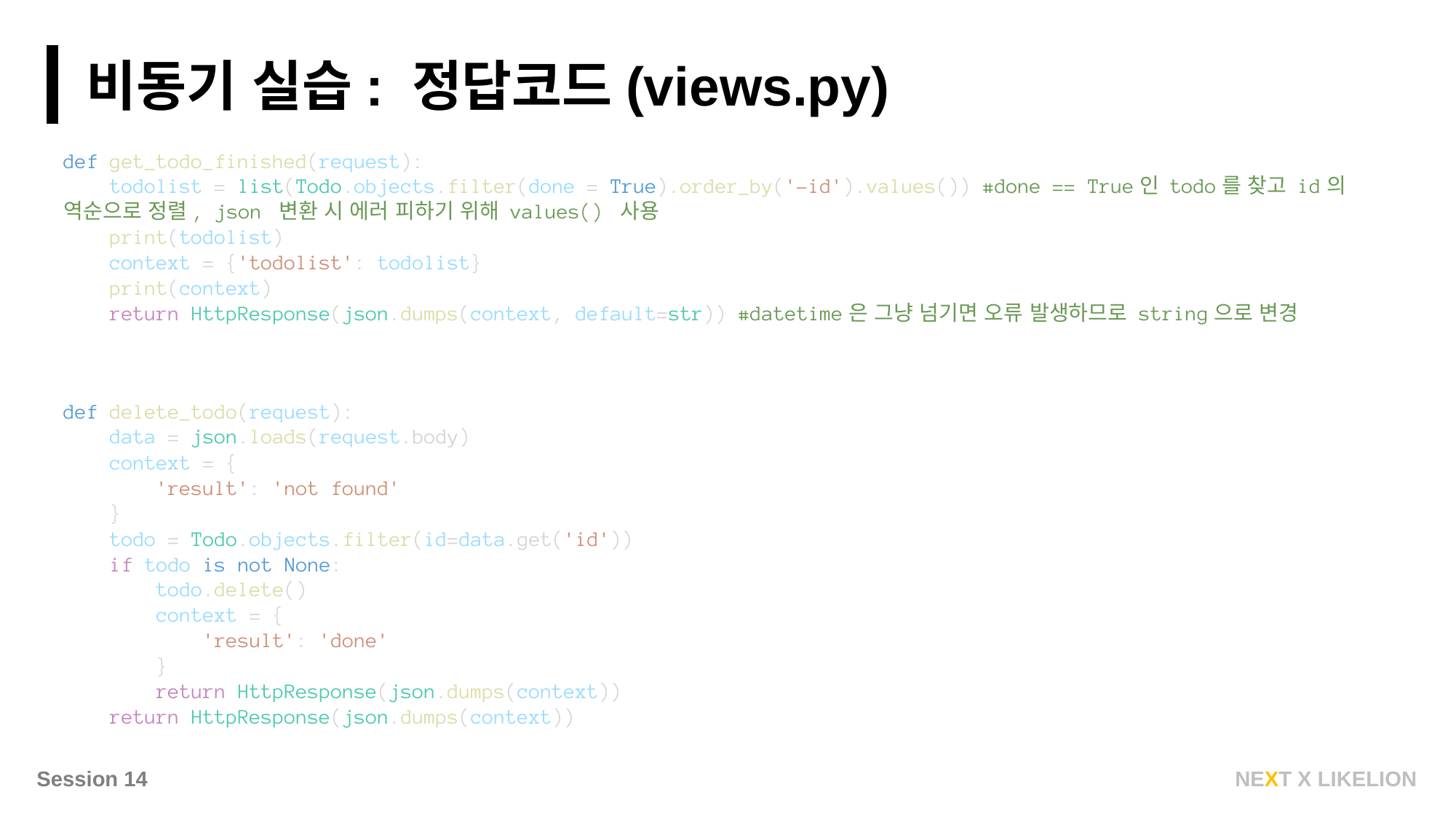

비동기 실습: 정답코드(views.py)
def get_todo_finished(request):
    todolist = list(Todo.objects.filter(done = True).order_by('-id').values()) #done == True인 todo를 찾고 id의 역순으로 정렬, json 변환 시 에러 피하기 위해 values() 사용
    print(todolist)
    context = {'todolist': todolist}
    print(context)
    return HttpResponse(json.dumps(context, default=str)) #datetime은 그냥 넘기면 오류 발생하므로 string으로 변경

def delete_todo(request):
    data = json.loads(request.body)
    context = {
        'result': 'not found'
    }
    todo = Todo.objects.filter(id=data.get('id'))
    if todo is not None:
        todo.delete()
        context = {
            'result': 'done'
        }
        return HttpResponse(json.dumps(context))
    return HttpResponse(json.dumps(context))

NEXT X LIKELION
Session 14